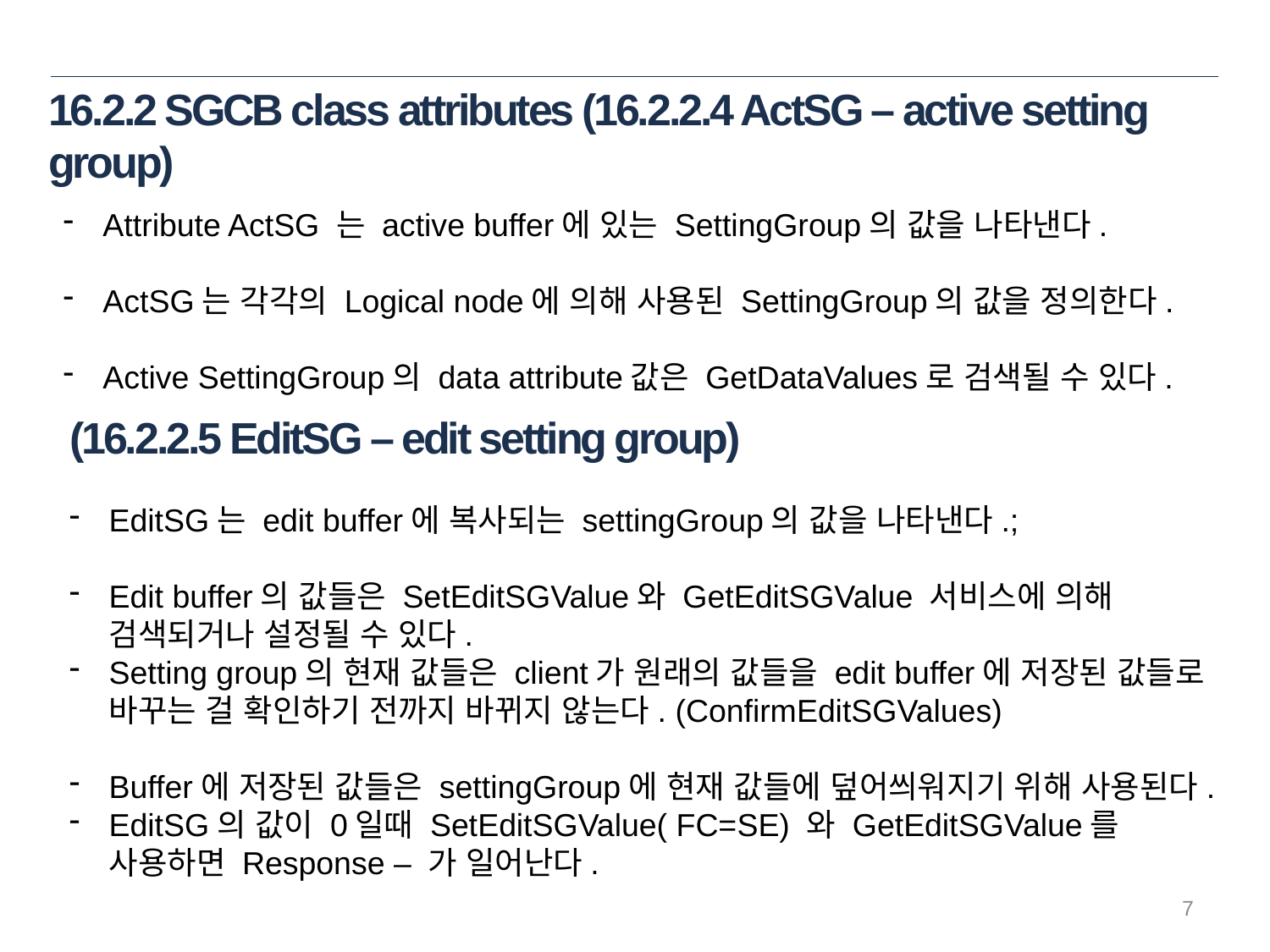

16.2.2 SGCB class attributes (16.2.2.4 ActSG – active setting group)
Attribute ActSG 는 active buffer에 있는 SettingGroup의 값을 나타낸다.

ActSG는 각각의 Logical node에 의해 사용된 SettingGroup의 값을 정의한다.

Active SettingGroup의 data attribute값은 GetDataValues로 검색될 수 있다.
(16.2.2.5 EditSG – edit setting group)
EditSG는 edit buffer에 복사되는 settingGroup의 값을 나타낸다.;

Edit buffer의 값들은 SetEditSGValue와 GetEditSGValue 서비스에 의해 검색되거나 설정될 수 있다.
Setting group의 현재 값들은 client가 원래의 값들을 edit buffer에 저장된 값들로 바꾸는 걸 확인하기 전까지 바뀌지 않는다. (ConfirmEditSGValues)

Buffer에 저장된 값들은 settingGroup에 현재 값들에 덮어씌워지기 위해 사용된다.
EditSG의 값이 0일때 SetEditSGValue( FC=SE) 와 GetEditSGValue를 사용하면 Response – 가 일어난다.
7